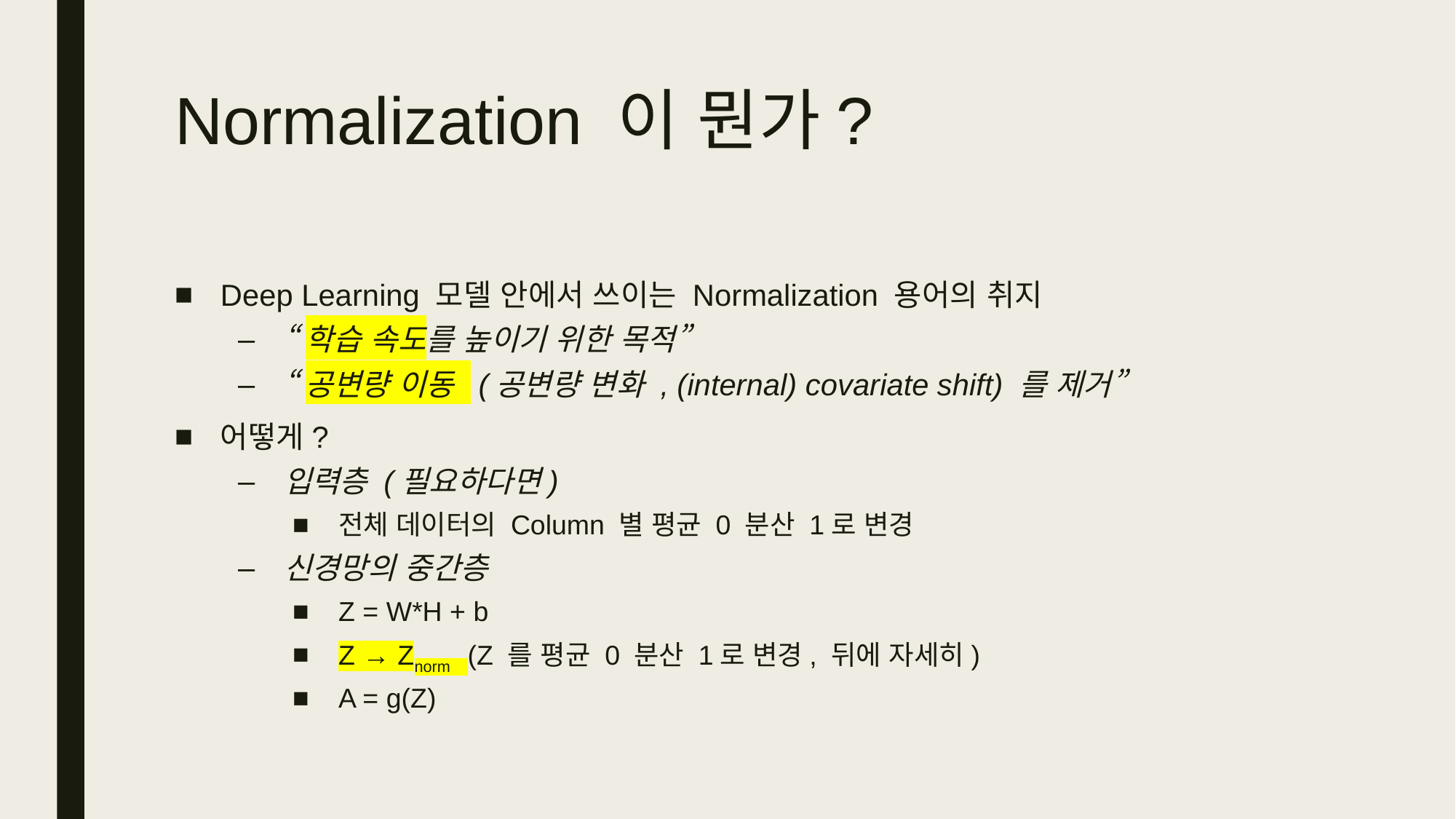

# Normalization 이 뭔가?
Deep Learning 모델 안에서 쓰이는 Normalization 용어의 취지
“학습 속도를 높이기 위한 목적”
“공변량 이동  (공변량 변화 , (internal) covariate shift) 를 제거”
어떻게?
입력층 (필요하다면)
전체 데이터의 Column 별 평균 0 분산 1로 변경
신경망의 중간층
Z = W*H + b
Z → Znorm    (Z 를 평균 0 분산 1로 변경, 뒤에 자세히)
A = g(Z)